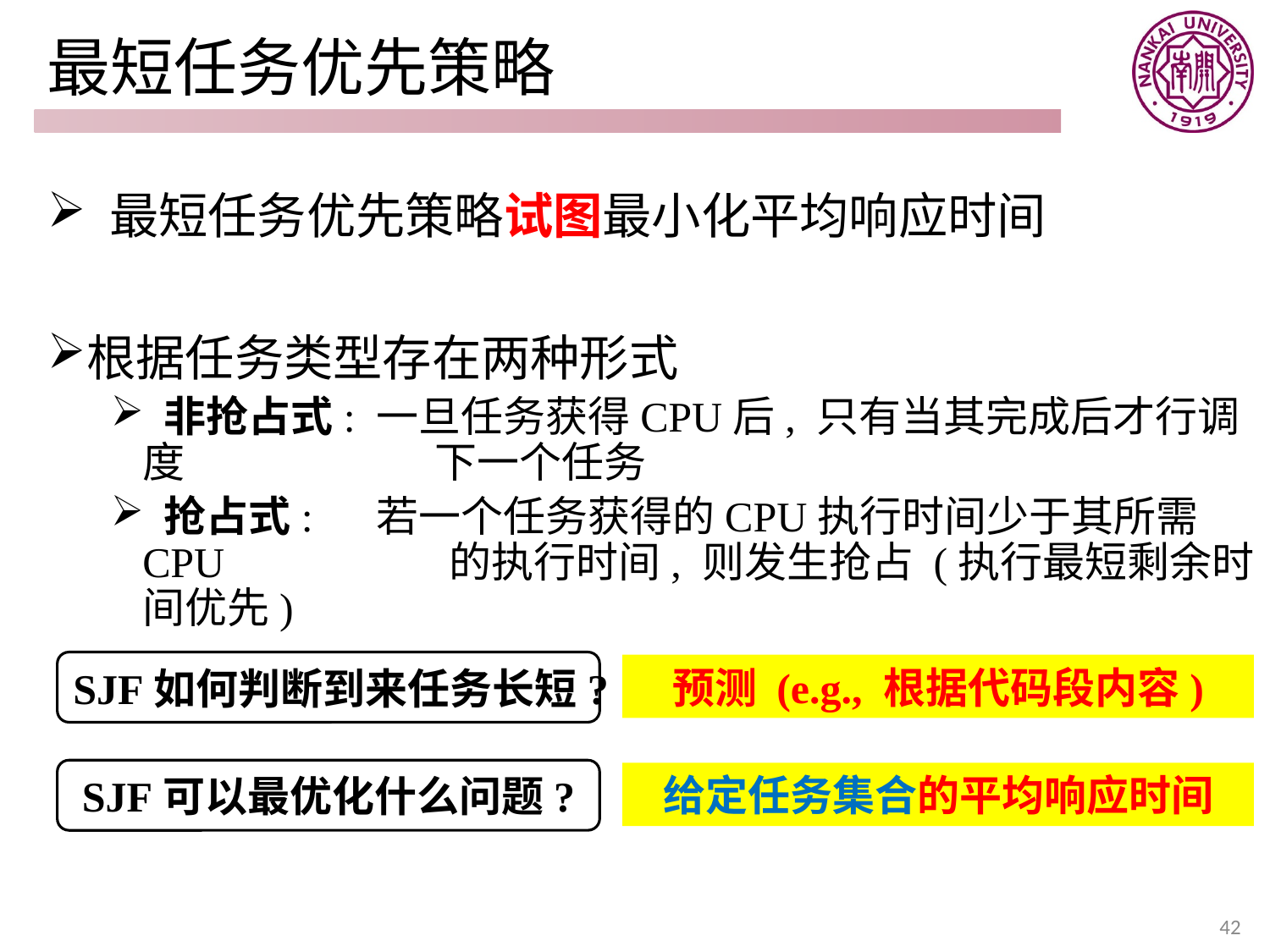

# 最短任务优先策略
 最短任务优先策略试图最小化平均响应时间

根据任务类型存在两种形式
 非抢占式: 一旦任务获得CPU后, 只有当其完成后才行调度		    下一个任务
 抢占式:     若一个任务获得的CPU执行时间少于其所需CPU  		    的执行时间, 则发生抢占 (执行最短剩余时间优先)
SJF如何判断到来任务长短?
预测 (e.g., 根据代码段内容)
SJF可以最优化什么问题?
给定任务集合的平均响应时间
42